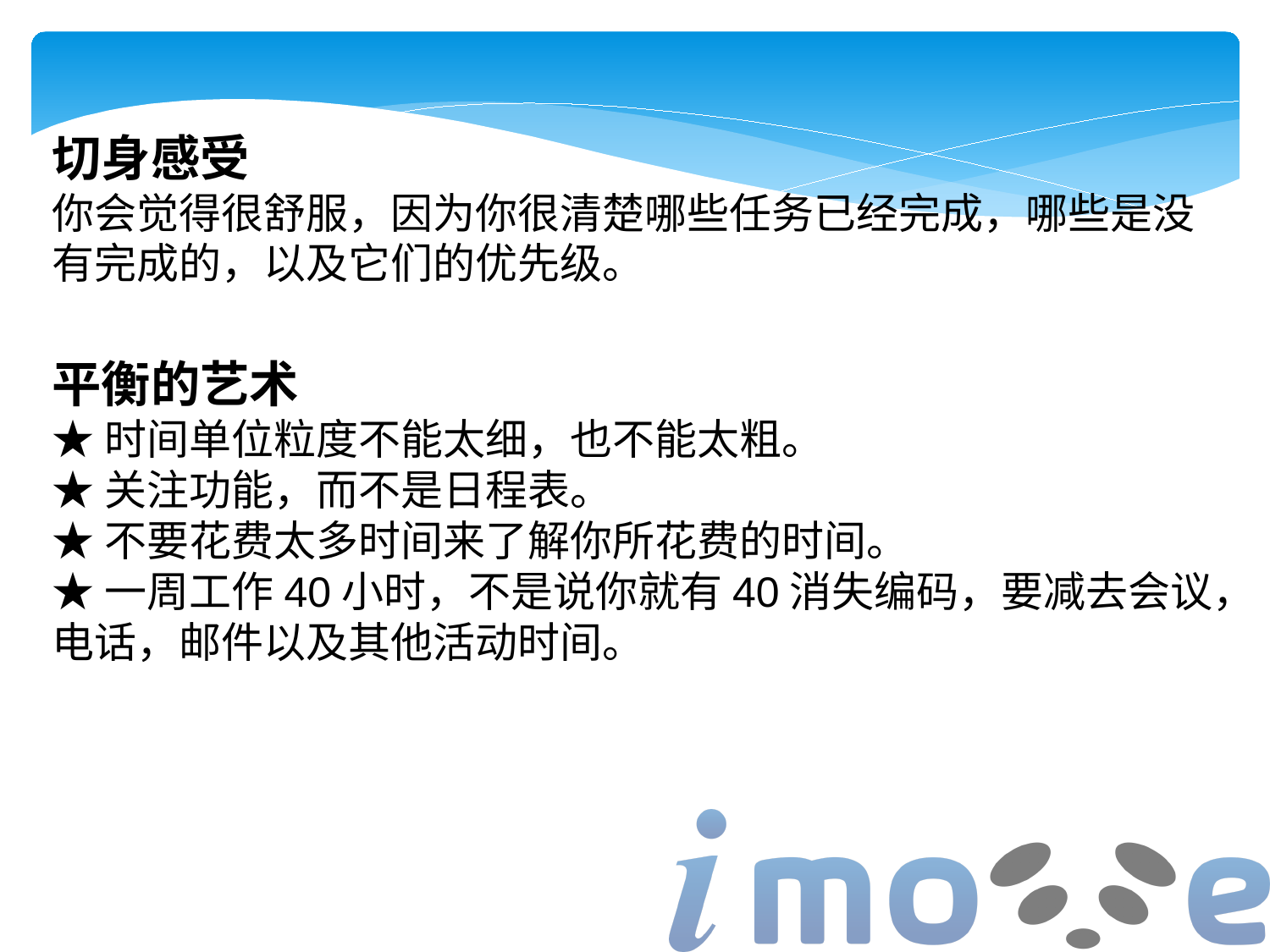

切身感受
你会觉得很舒服，因为你很清楚哪些任务已经完成，哪些是没有完成的，以及它们的优先级。
平衡的艺术
★时间单位粒度不能太细，也不能太粗。
★关注功能，而不是日程表。
★不要花费太多时间来了解你所花费的时间。
★一周工作40小时，不是说你就有40消失编码，要减去会议，电话，邮件以及其他活动时间。